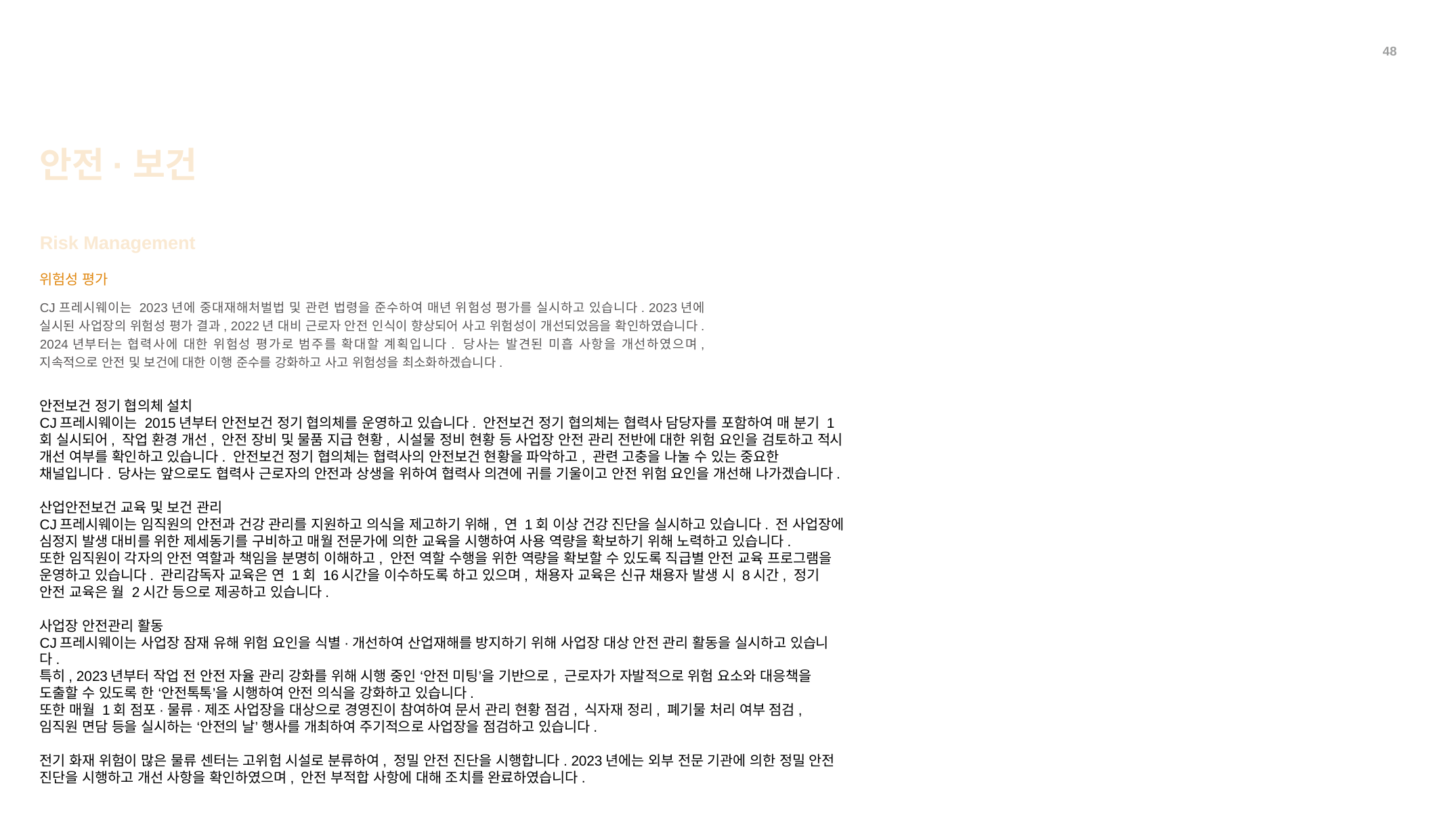

48
안전·보건
Risk Management
위험성 평가
CJ프레시웨이는 2023년에 중대재해처벌법 및 관련 법령을 준수하여 매년 위험성 평가를 실시하고 있습니다. 2023년에 실시된 사업장의 위험성 평가 결과, 2022년 대비 근로자 안전 인식이 향상되어 사고 위험성이 개선되었음을 확인하였습니다. 2024년부터는 협력사에 대한 위험성 평가로 범주를 확대할 계획입니다. 당사는 발견된 미흡 사항을 개선하였으며, 지속적으로 안전 및 보건에 대한 이행 준수를 강화하고 사고 위험성을 최소화하겠습니다.
안전보건 정기 협의체 설치
CJ프레시웨이는 2015년부터 안전보건 정기 협의체를 운영하고 있습니다. 안전보건 정기 협의체는 협력사 담당자를 포함하여 매 분기 1회 실시되어, 작업 환경 개선, 안전 장비 및 물품 지급 현황, 시설물 정비 현황 등 사업장 안전 관리 전반에 대한 위험 요인을 검토하고 적시 개선 여부를 확인하고 있습니다. 안전보건 정기 협의체는 협력사의 안전보건 현황을 파악하고, 관련 고충을 나눌 수 있는 중요한 채널입니다. 당사는 앞으로도 협력사 근로자의 안전과 상생을 위하여 협력사 의견에 귀를 기울이고 안전 위험 요인을 개선해 나가겠습니다.

산업안전보건 교육 및 보건 관리
CJ프레시웨이는 임직원의 안전과 건강 관리를 지원하고 의식을 제고하기 위해, 연 1회 이상 건강 진단을 실시하고 있습니다. 전 사업장에 심정지 발생 대비를 위한 제세동기를 구비하고 매월 전문가에 의한 교육을 시행하여 사용 역량을 확보하기 위해 노력하고 있습니다.
또한 임직원이 각자의 안전 역할과 책임을 분명히 이해하고, 안전 역할 수행을 위한 역량을 확보할 수 있도록 직급별 안전 교육 프로그램을 운영하고 있습니다. 관리감독자 교육은 연 1회 16시간을 이수하도록 하고 있으며, 채용자 교육은 신규 채용자 발생 시 8시간, 정기 안전 교육은 월 2시간 등으로 제공하고 있습니다.

사업장 안전관리 활동
CJ프레시웨이는 사업장 잠재 유해 위험 요인을 식별·개선하여 산업재해를 방지하기 위해 사업장 대상 안전 관리 활동을 실시하고 있습니다.
특히, 2023년부터 작업 전 안전 자율 관리 강화를 위해 시행 중인 ‘안전 미팅’을 기반으로, 근로자가 자발적으로 위험 요소와 대응책을 도출할 수 있도록 한 ‘안전톡톡’을 시행하여 안전 의식을 강화하고 있습니다.
또한 매월 1회 점포·물류·제조 사업장을 대상으로 경영진이 참여하여 문서 관리 현황 점검, 식자재 정리, 폐기물 처리 여부 점검, 임직원 면담 등을 실시하는 ‘안전의 날’ 행사를 개최하여 주기적으로 사업장을 점검하고 있습니다.

전기 화재 위험이 많은 물류 센터는 고위험 시설로 분류하여, 정밀 안전 진단을 시행합니다. 2023년에는 외부 전문 기관에 의한 정밀 안전 진단을 시행하고 개선 사항을 확인하였으며, 안전 부적합 사항에 대해 조치를 완료하였습니다.